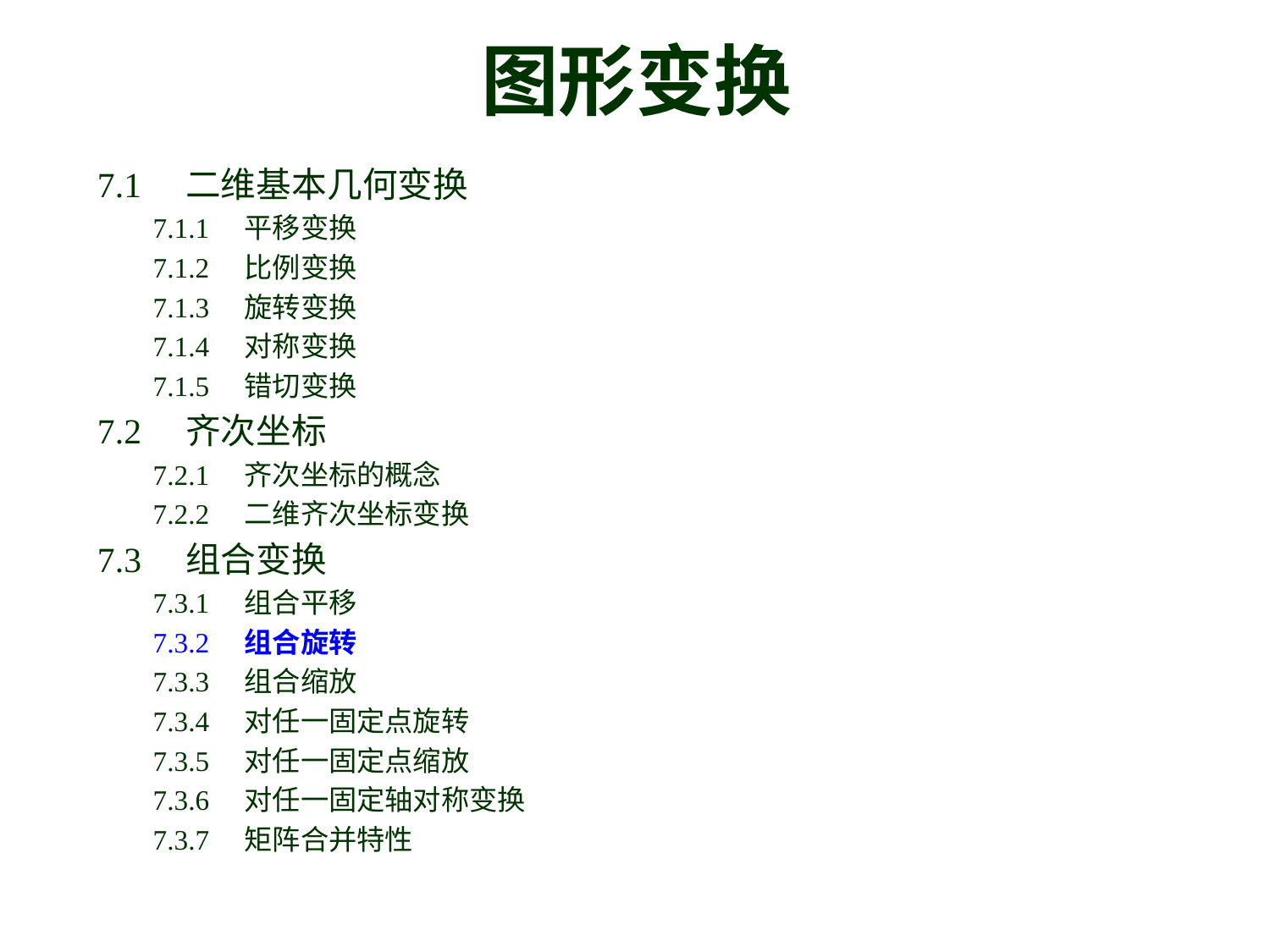

# 图形变换
7.1　二维基本几何变换
7.1.1　平移变换
7.1.2　比例变换
7.1.3　旋转变换
7.1.4　对称变换
7.1.5　错切变换
7.2　齐次坐标
7.2.1　齐次坐标的概念
7.2.2　二维齐次坐标变换
7.3　组合变换
7.3.1　组合平移
7.3.2　组合旋转
7.3.3　组合缩放
7.3.4　对任一固定点旋转
7.3.5　对任一固定点缩放
7.3.6　对任一固定轴对称变换
7.3.7　矩阵合并特性